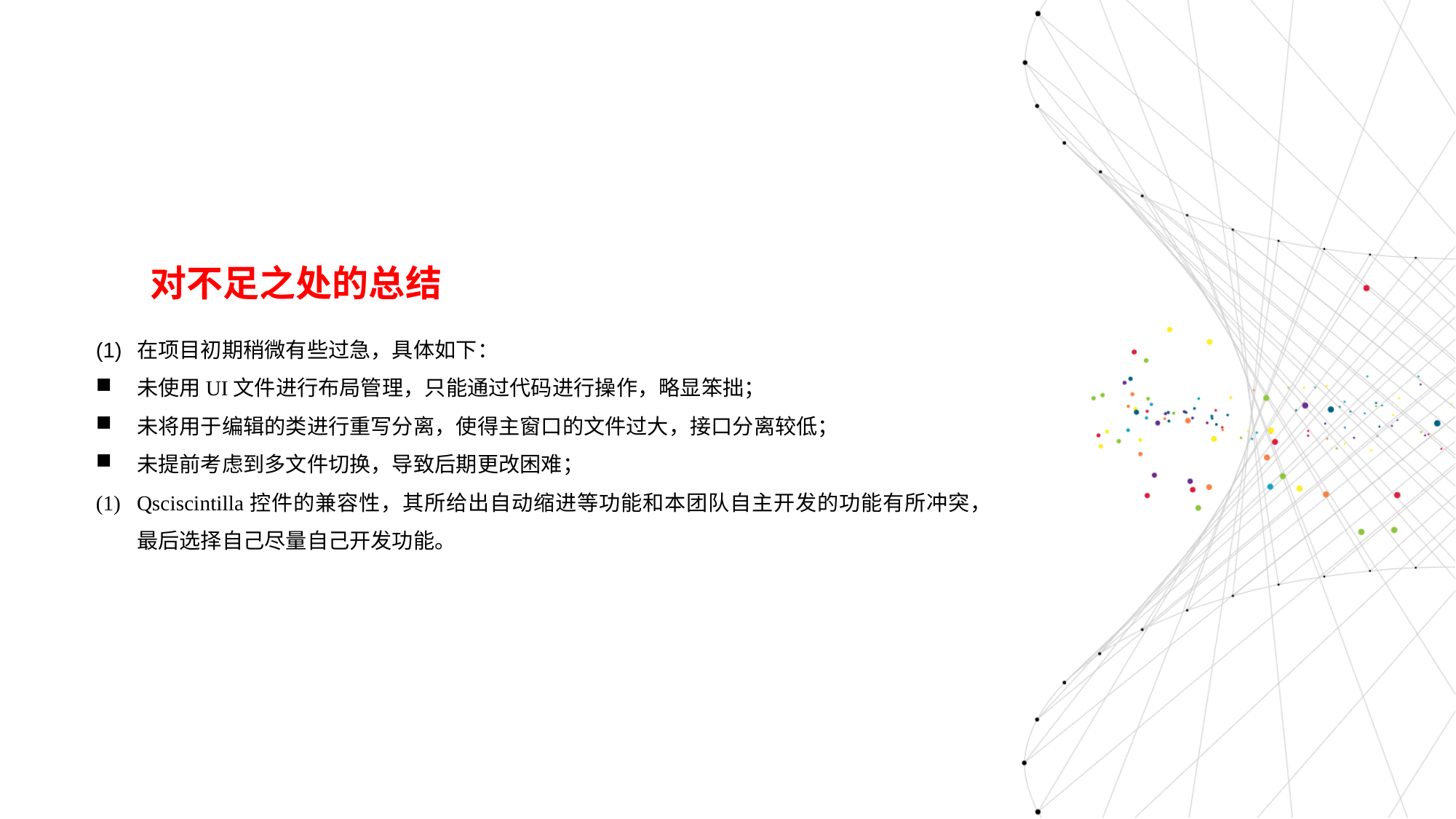

对不足之处的总结
在项目初期稍微有些过急，具体如下：
未使用UI文件进行布局管理，只能通过代码进行操作，略显笨拙；
未将用于编辑的类进行重写分离，使得主窗口的文件过大，接口分离较低；
未提前考虑到多文件切换，导致后期更改困难；
Qsciscintilla控件的兼容性，其所给出自动缩进等功能和本团队自主开发的功能有所冲突，最后选择自己尽量自己开发功能。